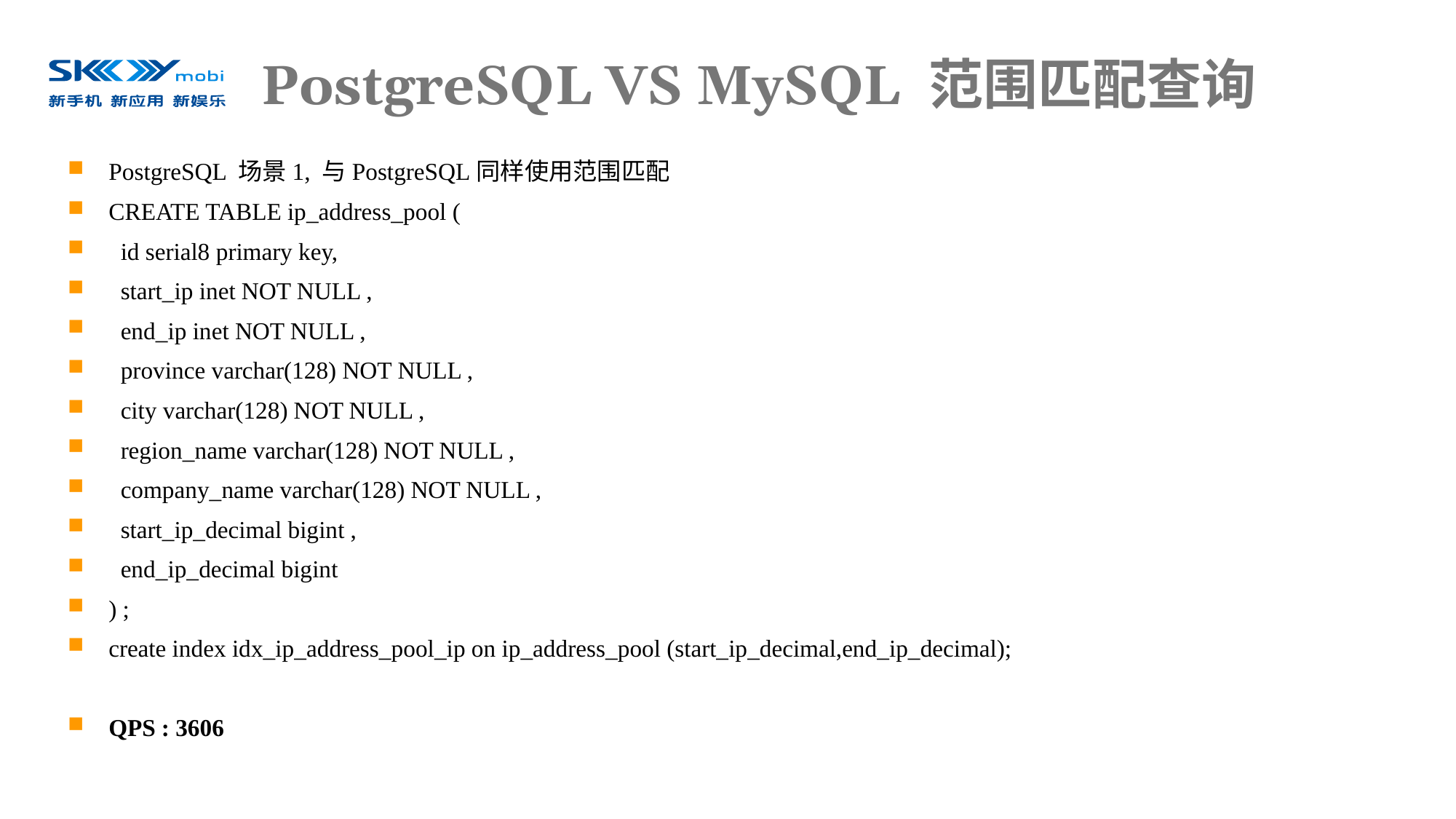

# PostgreSQL VS MySQL 范围匹配查询
PostgreSQL 场景1, 与PostgreSQL同样使用范围匹配
CREATE TABLE ip_address_pool (
  id serial8 primary key,
  start_ip inet NOT NULL ,
  end_ip inet NOT NULL ,
  province varchar(128) NOT NULL ,
  city varchar(128) NOT NULL ,
  region_name varchar(128) NOT NULL ,
  company_name varchar(128) NOT NULL ,
  start_ip_decimal bigint ,
  end_ip_decimal bigint
) ;
create index idx_ip_address_pool_ip on ip_address_pool (start_ip_decimal,end_ip_decimal);

QPS : 3606